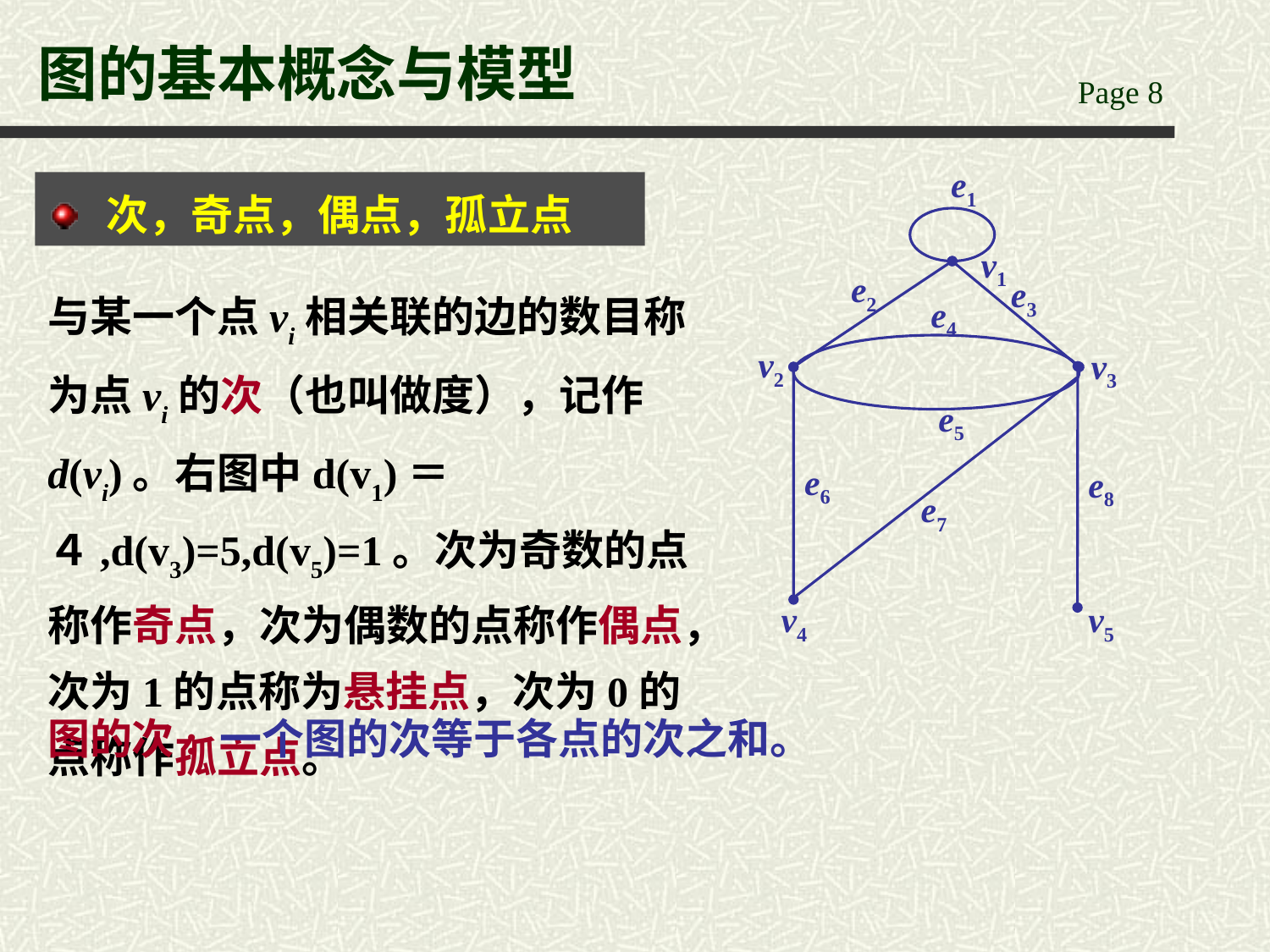

# 图的基本概念与模型
e1

v1

e2

e3
e4

v2
v3

e5
e6
e8
e7
v4
v5
  次，奇点，偶点，孤立点
与某一个点vi相关联的边的数目称为点vi的次（也叫做度），记作d(vi)。右图中d(v1)＝４,d(v3)=5,d(v5)=1。次为奇数的点称作奇点，次为偶数的点称作偶点，次为1的点称为悬挂点，次为0的点称作孤立点。
图的次: 一个图的次等于各点的次之和。